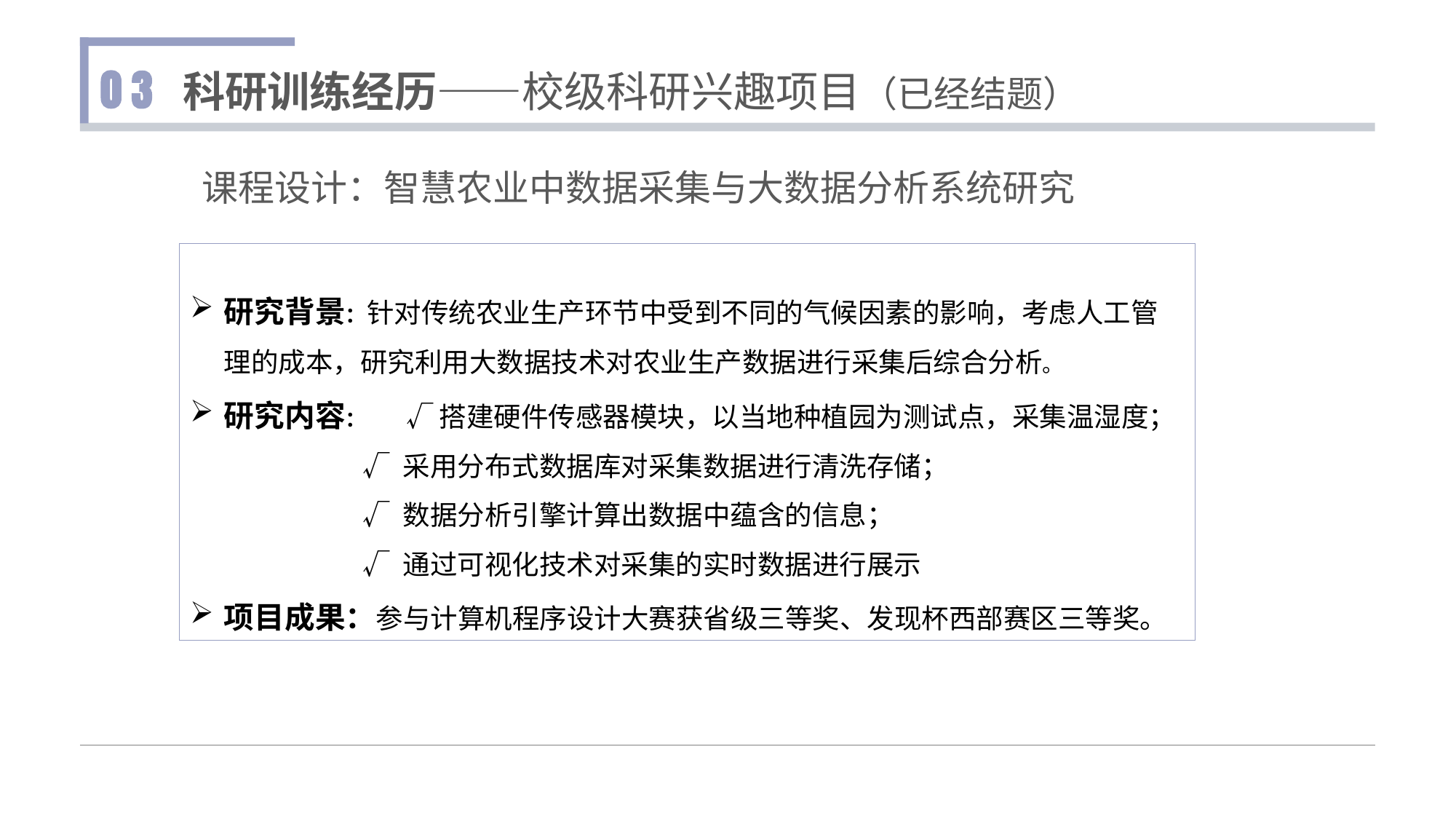

# 0 3  科研训练经历——校级科研兴趣项目（已经结题）

6
课程设计：智慧农业中数据采集与大数据分析系统研究

研究背景：针对传统农业生产环节中受到不同的气候因素的影响，考虑人工管理的成本，研究利用大数据技术对农业生产数据进行采集后综合分析。
研究内容：        √ 搭建硬件传感器模块，以当地种植园为测试点，采集温湿度；
                            √ 采用分布式数据库对采集数据进行清洗存储；
                            √ 数据分析引擎计算出数据中蕴含的信息；
                            √ 通过可视化技术对采集的实时数据进行展示
项目成果：参与计算机程序设计大赛获省级三等奖、发现杯西部赛区三等奖。